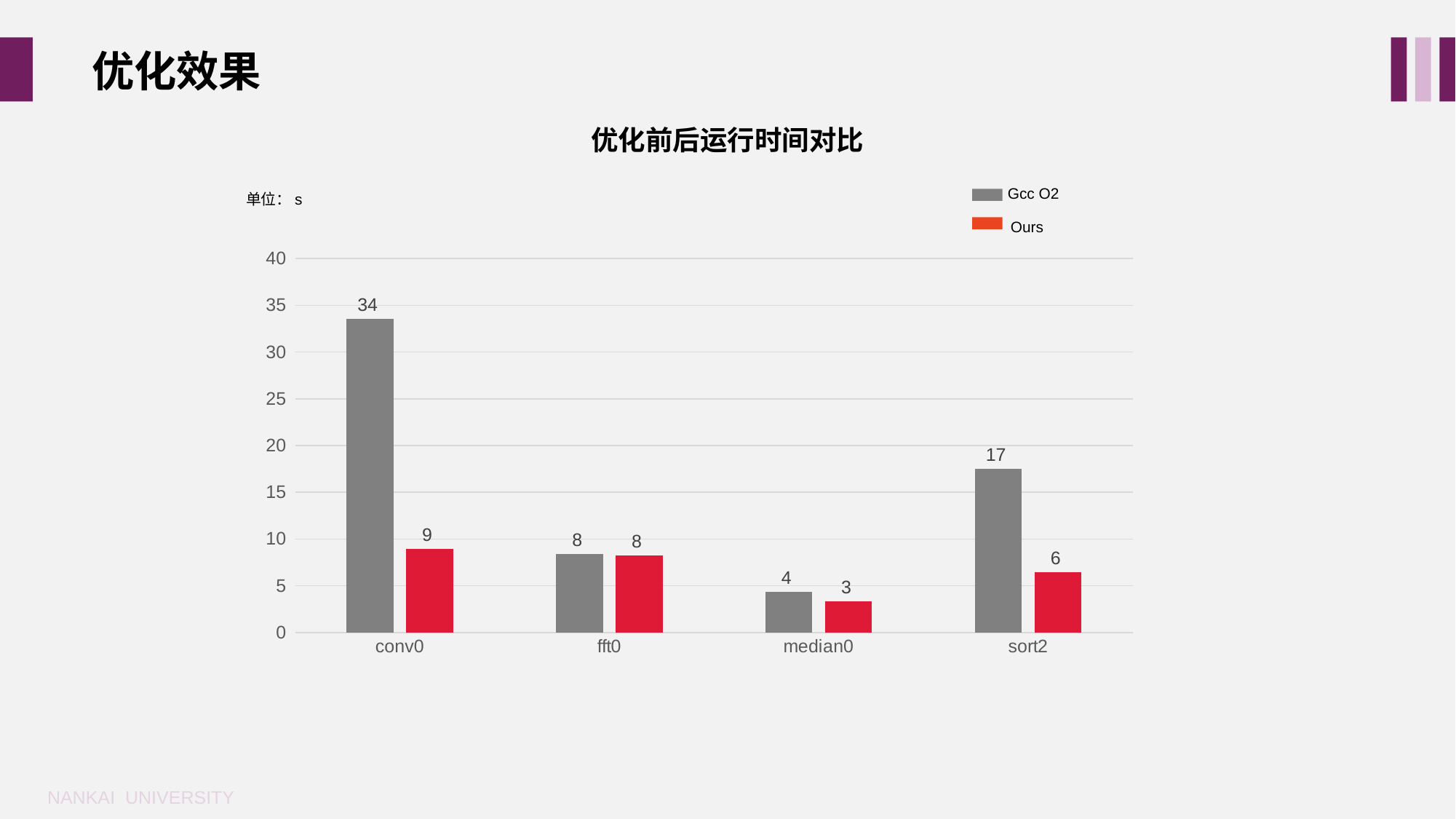

优化效果

优化前后运行时间对比

Gcc O2
单位：s

Ours

### Chart

| Category | gcc O2 | ours |
|---|---|---|
| conv0 | 33.569964 | 8.95109 |
| fft0 | 8.387708 | 8.231488 |
| median0 | 4.32915 | 3.354189 |
| sort2 | 17.478249 | 6.446681 |